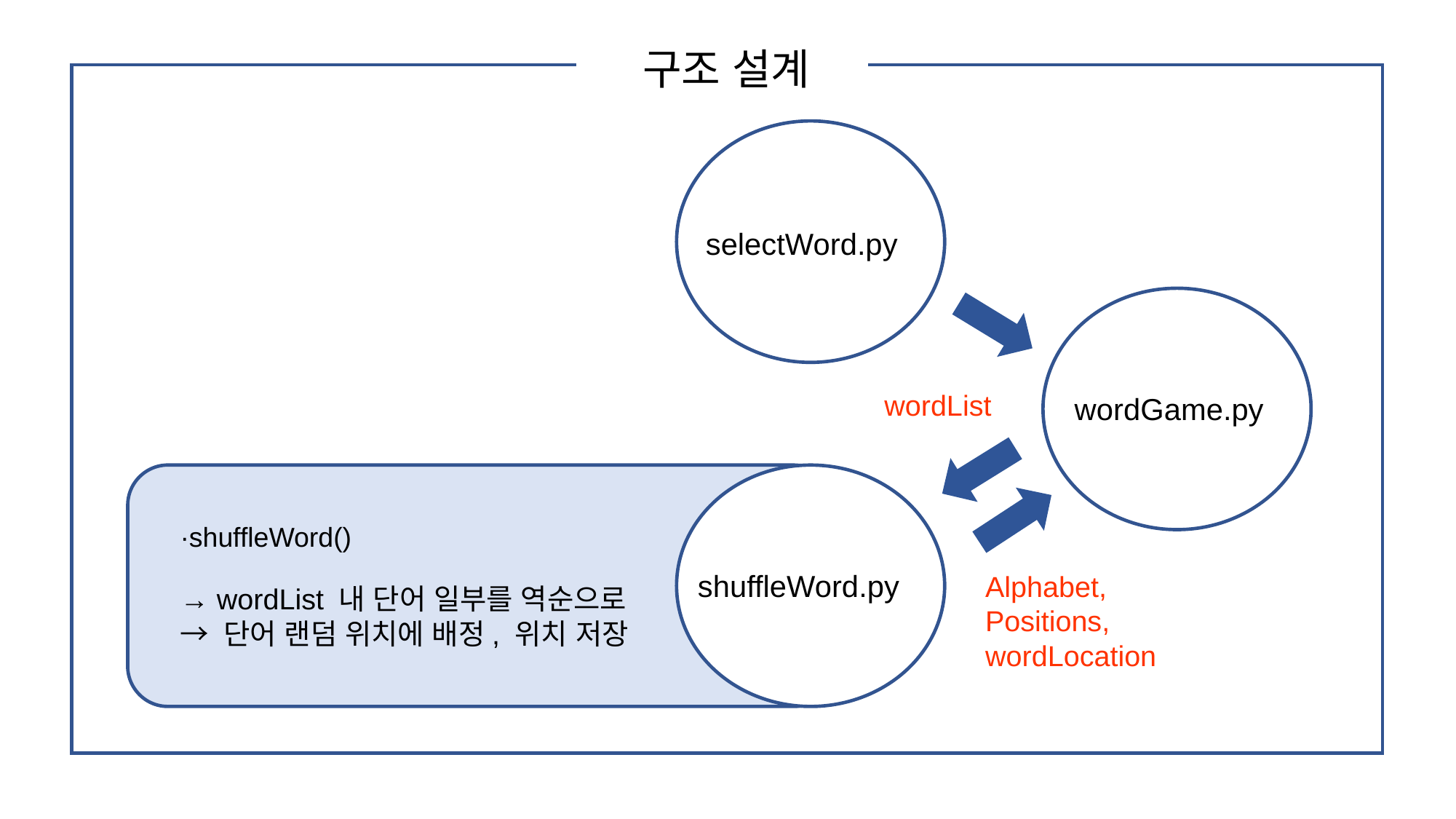

구조 설계

selectWord.py

wordGame.py

shuffleWord.py
wordList

·shuffleWord()

→ wordList 내 단어 일부를 역순으로
→ 단어 랜덤 위치에 배정, 위치 저장
Alphabet,
Positions,
wordLocation